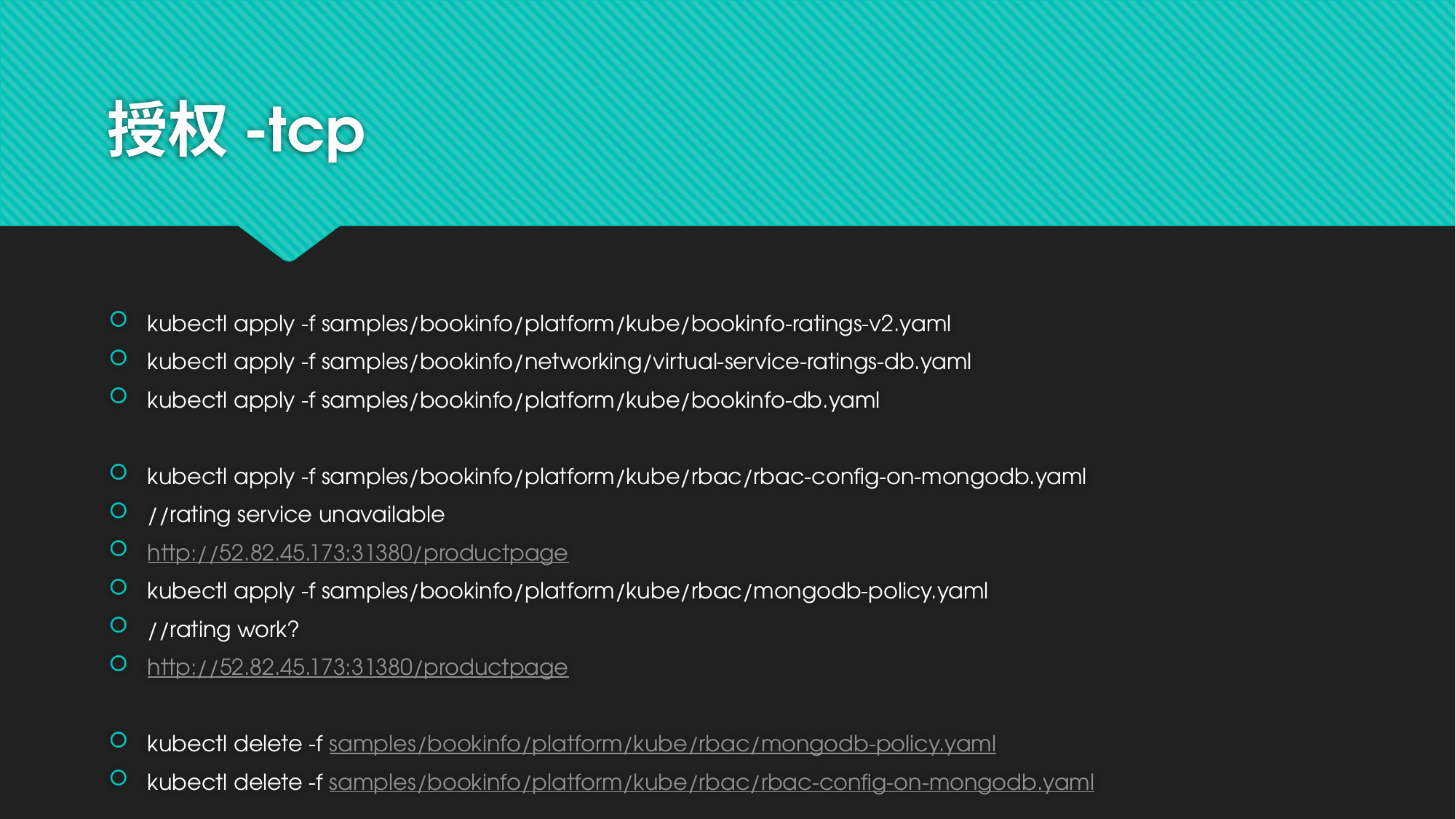

# 授权-tcp

kubectl apply -f samples/bookinfo/platform/kube/bookinfo-ratings-v2.yaml
kubectl apply -f samples/bookinfo/networking/virtual-service-ratings-db.yaml
kubectl apply -f samples/bookinfo/platform/kube/bookinfo-db.yaml

kubectl apply -f samples/bookinfo/platform/kube/rbac/rbac-config-on-mongodb.yaml
//rating service unavailable
http://52.82.45.173:31380/productpage
kubectl apply -f samples/bookinfo/platform/kube/rbac/mongodb-policy.yaml
//rating work?
http://52.82.45.173:31380/productpage

kubectl delete -f samples/bookinfo/platform/kube/rbac/mongodb-policy.yaml
kubectl delete -f samples/bookinfo/platform/kube/rbac/rbac-config-on-mongodb.yaml